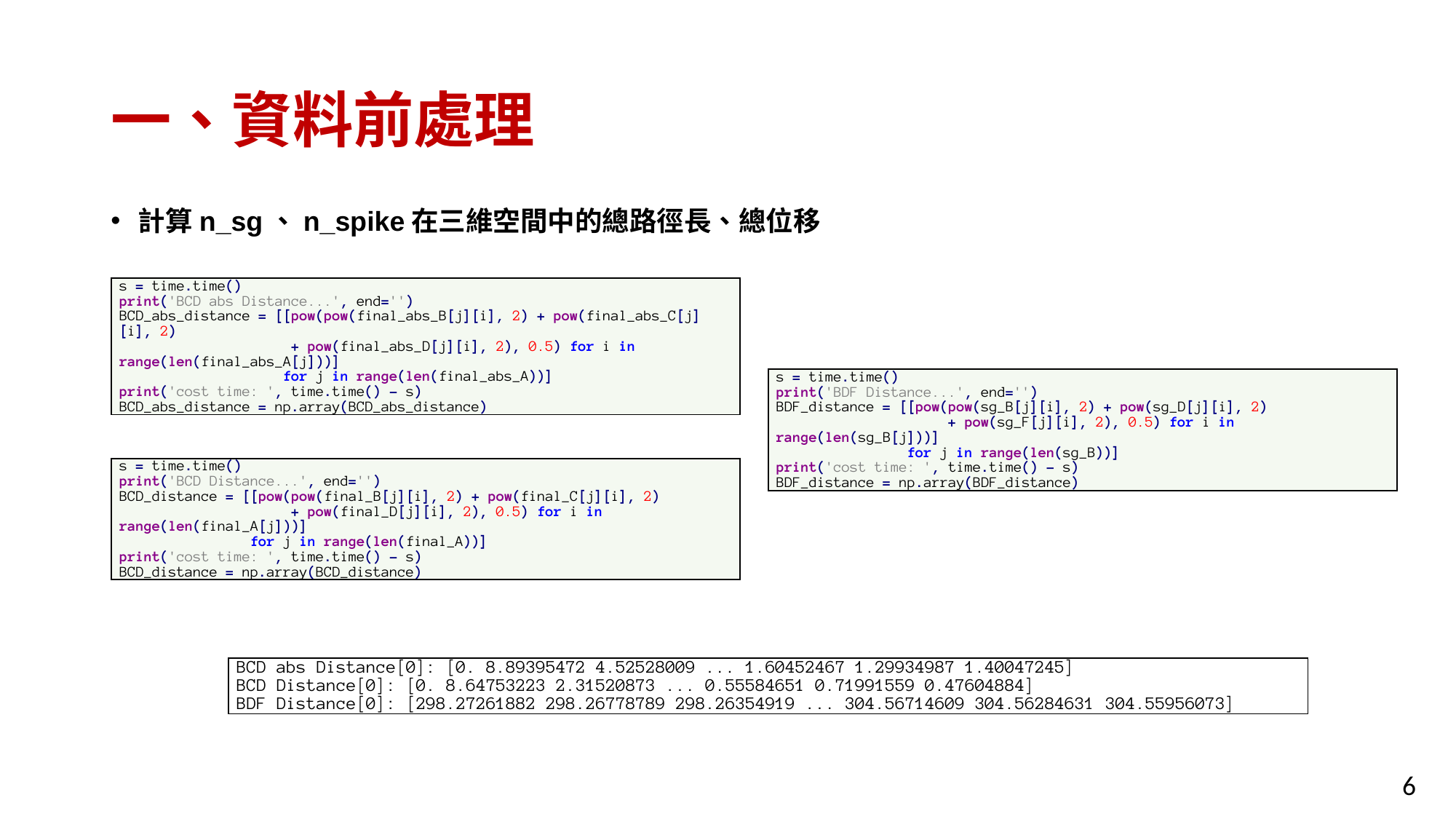

# 一、資料前處理
計算n_sg、n_spike在三維空間中的總路徑長、總位移
| s = time.time() print('BCD abs Distance...', end='') BCD\_abs\_distance = [[pow(pow(final\_abs\_B[j][i], 2) + pow(final\_abs\_C[j][i], 2) + pow(final\_abs\_D[j][i], 2), 0.5) for i in range(len(final\_abs\_A[j]))] for j in range(len(final\_abs\_A))] print('cost time: ', time.time() - s) BCD\_abs\_distance = np.array(BCD\_abs\_distance) |
| --- |
| s = time.time() print('BDF Distance...', end='') BDF\_distance = [[pow(pow(sg\_B[j][i], 2) + pow(sg\_D[j][i], 2) + pow(sg\_F[j][i], 2), 0.5) for i in range(len(sg\_B[j]))] for j in range(len(sg\_B))] print('cost time: ', time.time() - s) BDF\_distance = np.array(BDF\_distance) |
| --- |
| s = time.time() print('BCD Distance...', end='') BCD\_distance = [[pow(pow(final\_B[j][i], 2) + pow(final\_C[j][i], 2) + pow(final\_D[j][i], 2), 0.5) for i in range(len(final\_A[j]))] for j in range(len(final\_A))] print('cost time: ', time.time() - s) BCD\_distance = np.array(BCD\_distance) |
| --- |
| BCD abs Distance[0]: [0. 8.89395472 4.52528009 ... 1.60452467 1.29934987 1.40047245] BCD Distance[0]: [0. 8.64753223 2.31520873 ... 0.55584651 0.71991559 0.47604884] BDF Distance[0]: [298.27261882 298.26778789 298.26354919 ... 304.56714609 304.56284631 304.55956073] |
| --- |